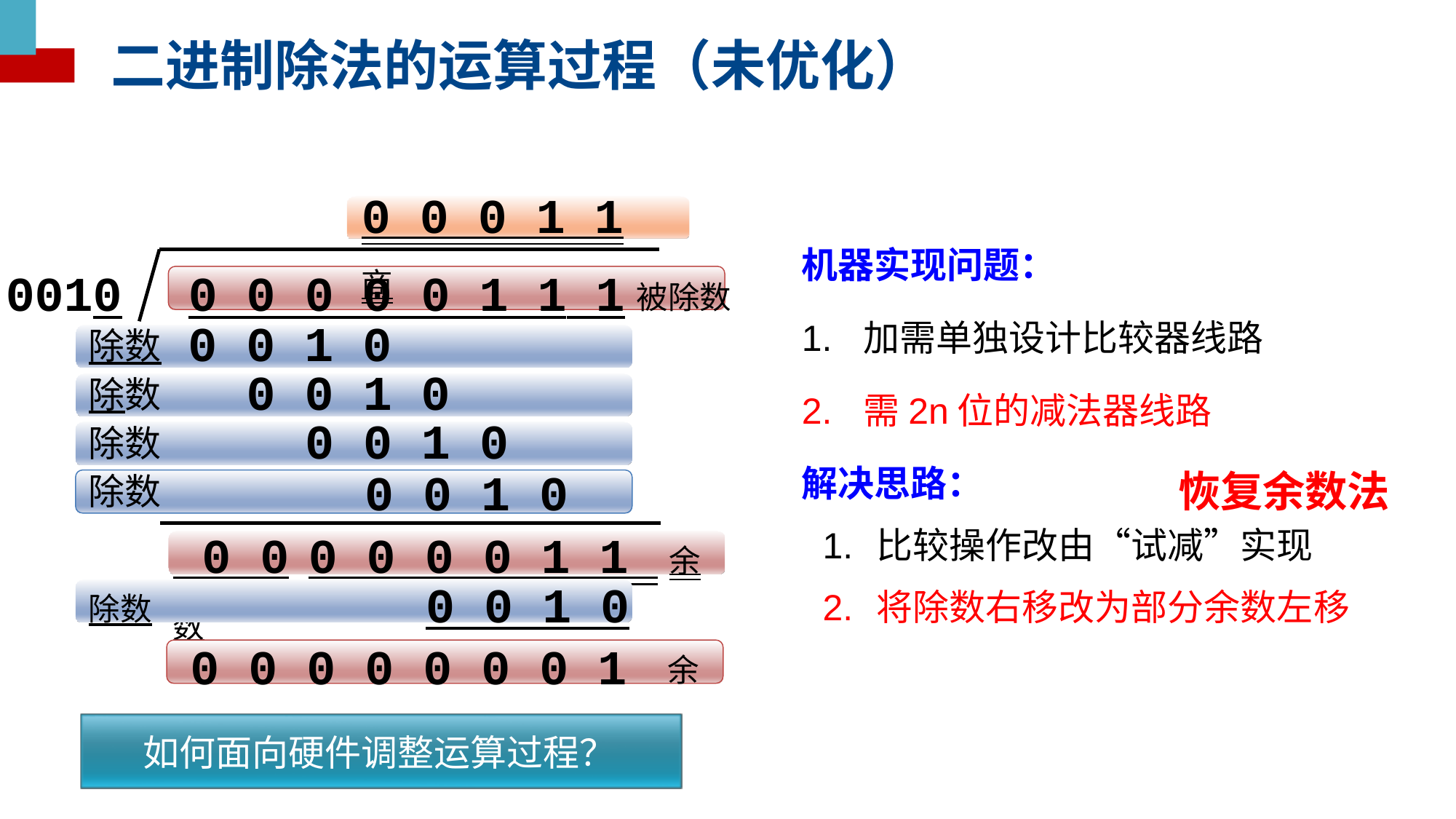

7÷2
# 二进制除法的运算过程（未优化）

0 0 0 1 1 商

机器实现问题：
加需单独设计比较器线路
需2n位的减法器线路
解决思路：
比较操作改由“试减”实现
将除数右移改为部分余数左移

0010	0 0 0 0 0 1 1 1被除数

0 0 1 0
除数

0 0 1 0
除数

0 0 1 0
除数

0 0 1 0
恢复余数法
除数

 0 0	0 0 0 0 1 1 余数

除数	0 0 1 0

0 0 0 0 0 0 0 1 余数

如何面向硬件调整运算过程？